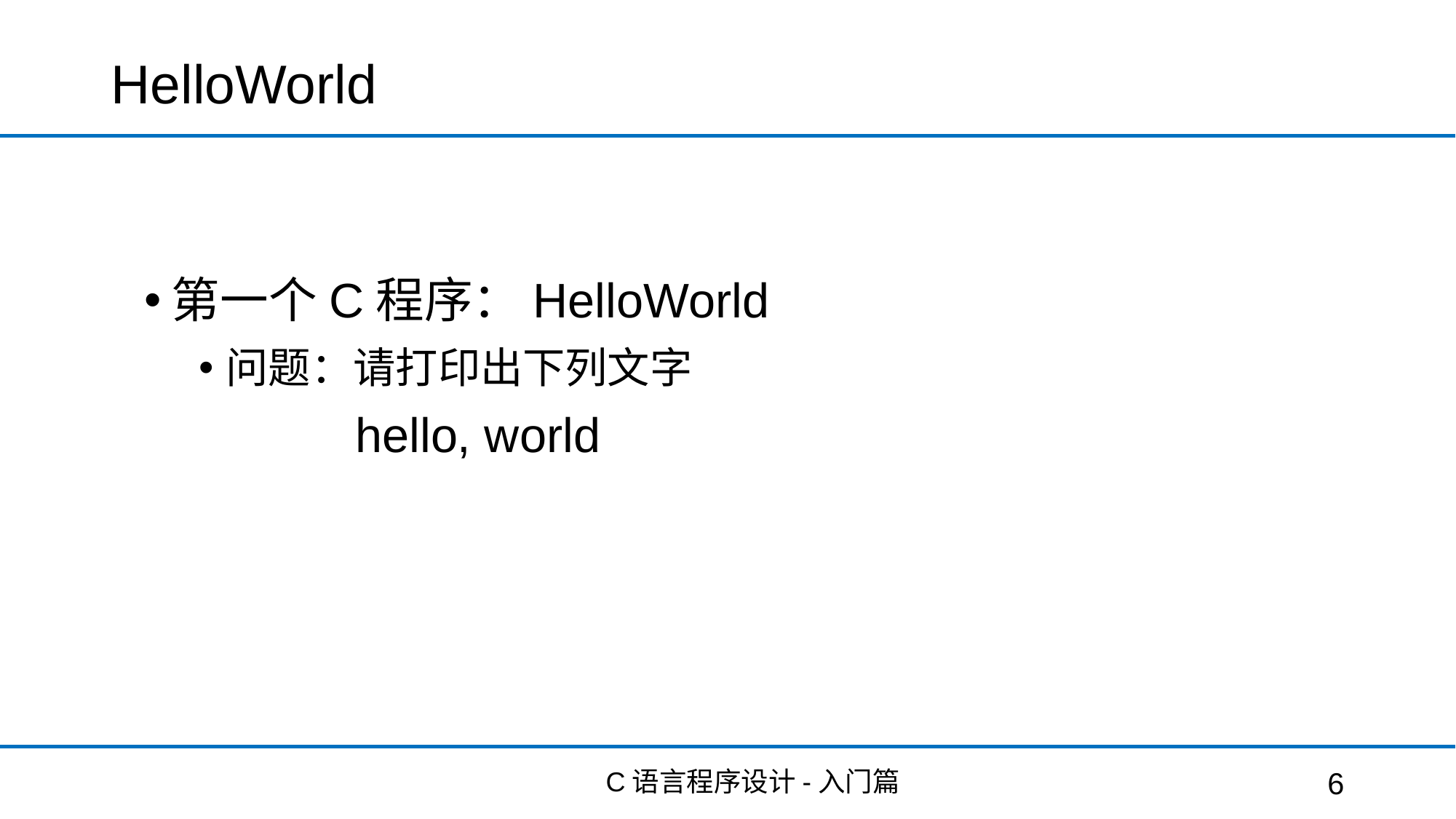

# HelloWorld
第一个C程序：HelloWorld
问题：请打印出下列文字
          hello, world

C语言程序设计-入门篇
6